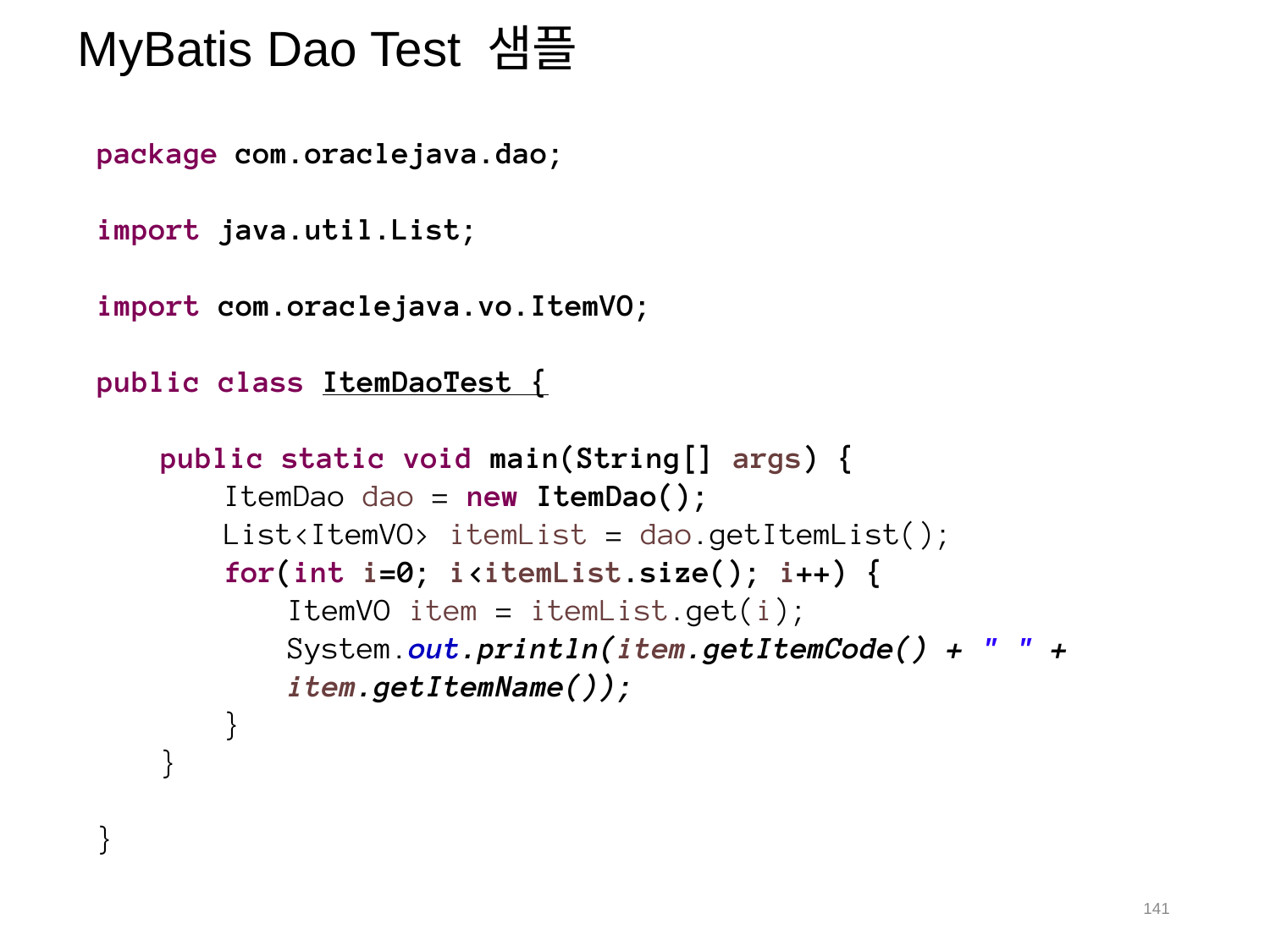

# MyBatis Dao Test 샘플
package com.oraclejava.dao;

import java.util.List;

import com.oraclejava.vo.ItemVO;

public class ItemDaoTest {

public static void main(String[] args) {
ItemDao dao = new ItemDao();
List<ItemVO> itemList = dao.getItemList();
for(int i=0; i<itemList.size(); i++) {
ItemVO item = itemList.get(i);
System.out.println(item.getItemCode() + " " + item.getItemName());
}
}

}
141